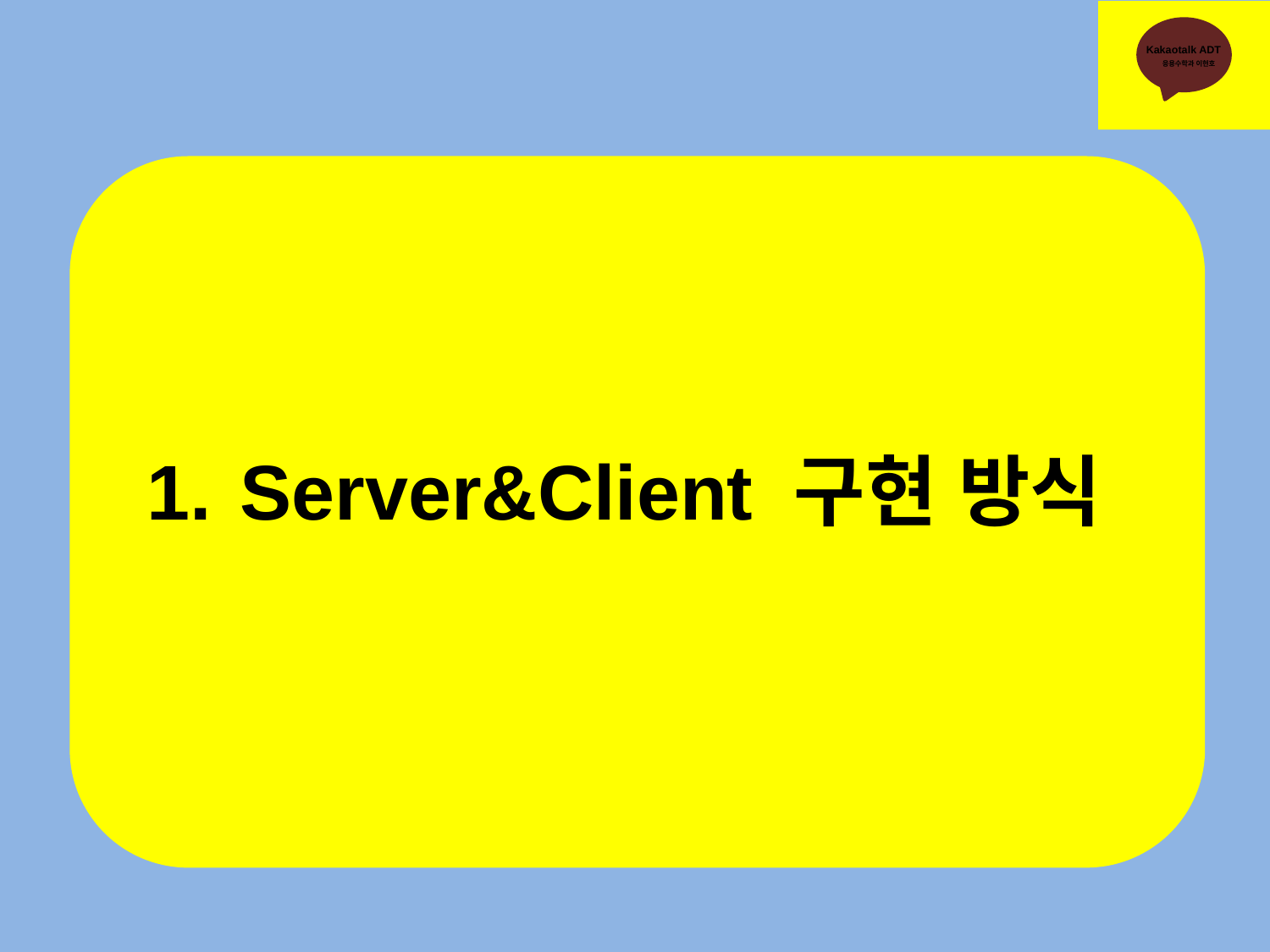

# Kakaotalk ADT
응용수학과 이현호

 Server&Client 구현 방식